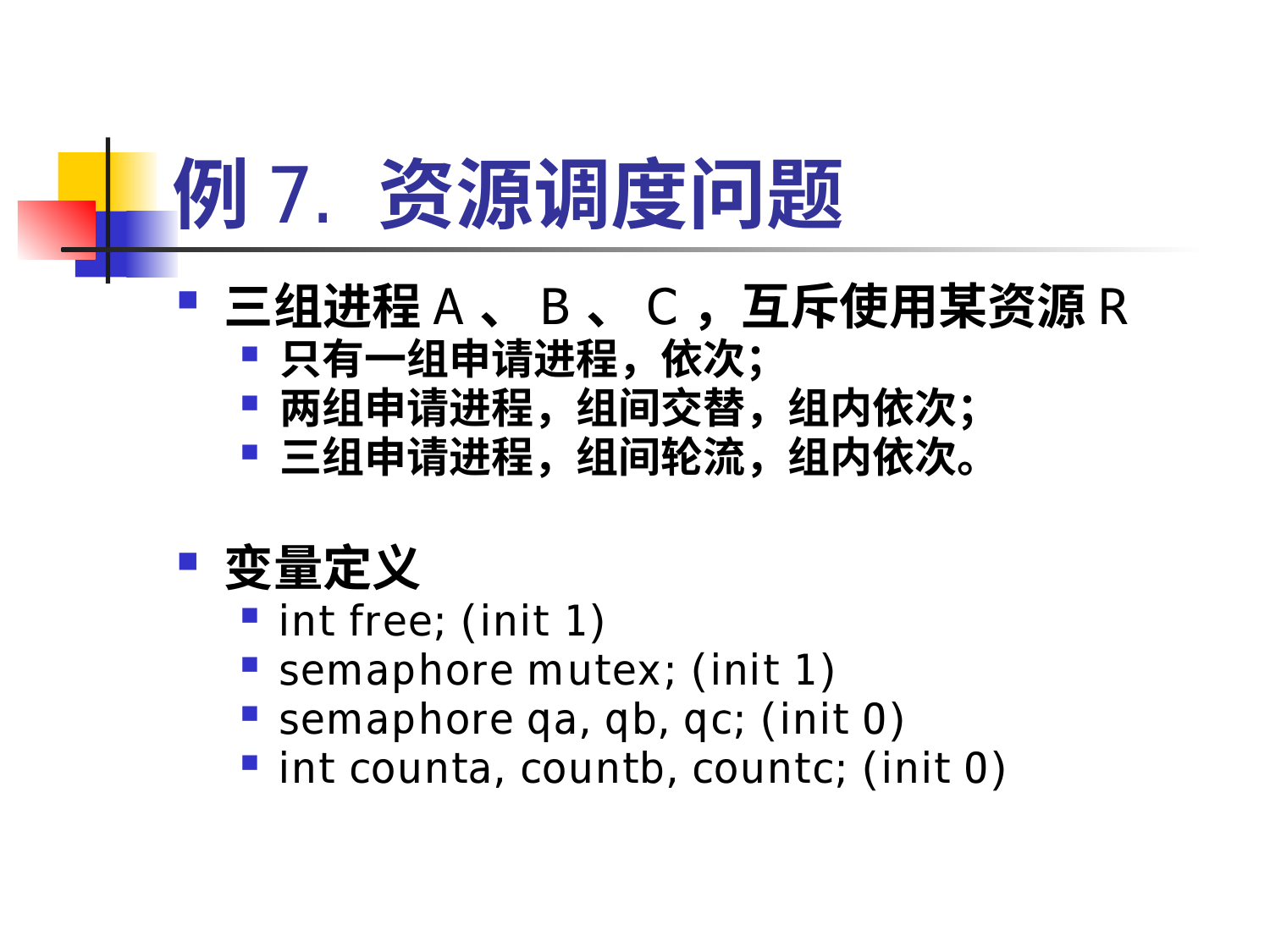

# 例7. 资源调度问题
三组进程A、B、C，互斥使用某资源R
只有一组申请进程，依次；
两组申请进程，组间交替，组内依次；
三组申请进程，组间轮流，组内依次。

变量定义
int free; (init 1)
semaphore mutex; (init 1)
semaphore qa, qb, qc; (init 0)
int counta, countb, countc; (init 0)